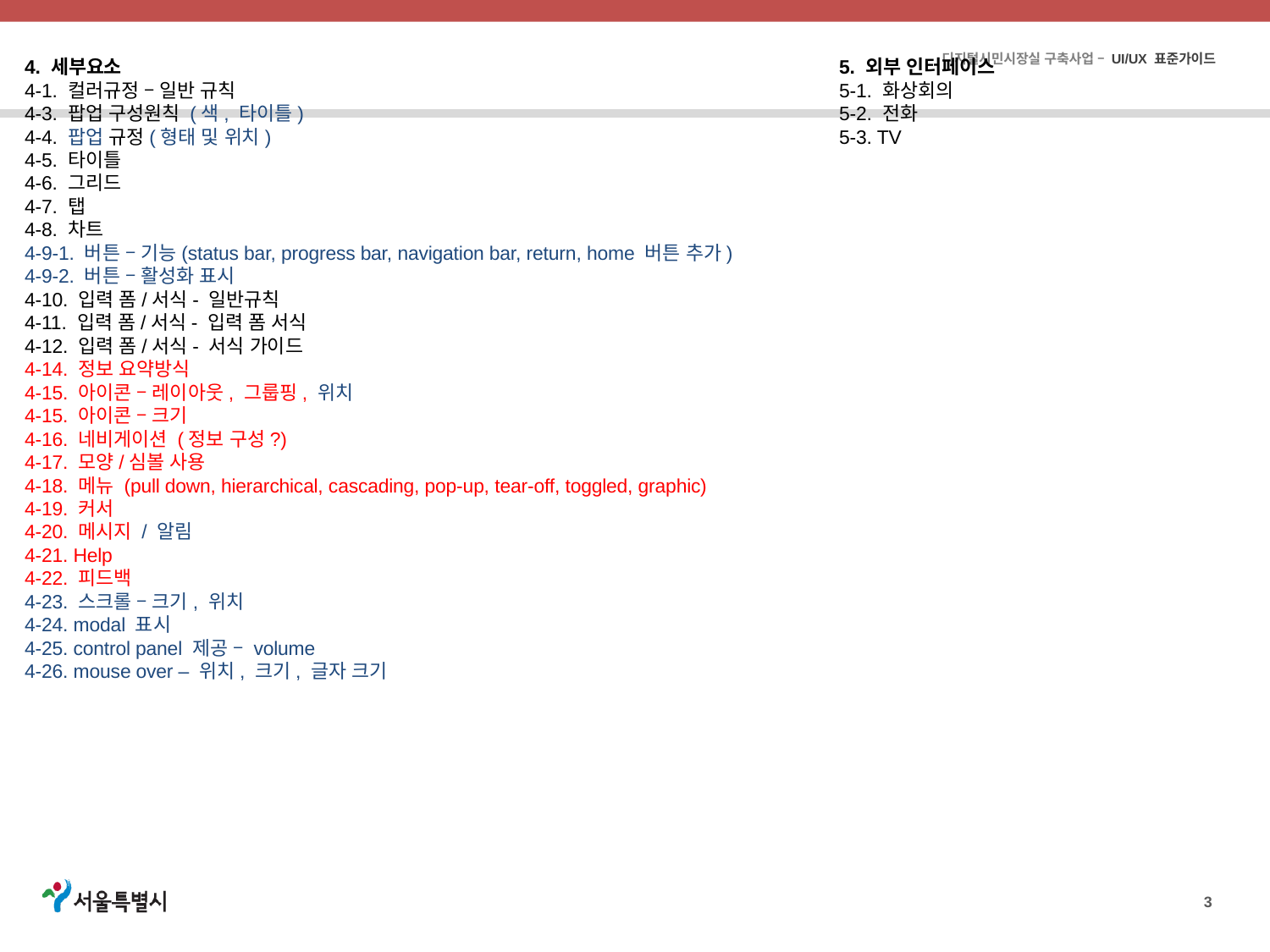

4. 세부요소
4-1. 컬러규정 – 일반 규칙
4-3. 팝업 구성원칙 (색, 타이틀)
4-4. 팝업 규정(형태 및 위치)
4-5. 타이틀
4-6. 그리드
4-7. 탭
4-8. 차트
4-9-1. 버튼 – 기능(status bar, progress bar, navigation bar, return, home 버튼 추가)
4-9-2. 버튼 – 활성화 표시
4-10. 입력 폼/서식- 일반규칙
4-11. 입력 폼/서식- 입력 폼 서식
4-12. 입력 폼/서식- 서식 가이드
4-14. 정보 요약방식
4-15. 아이콘 – 레이아웃, 그룹핑, 위치
4-15. 아이콘 – 크기
4-16. 네비게이션 (정보 구성?)
4-17. 모양/심볼 사용
4-18. 메뉴 (pull down, hierarchical, cascading, pop-up, tear-off, toggled, graphic)
4-19. 커서
4-20. 메시지 / 알림
4-21. Help
4-22. 피드백
4-23. 스크롤 – 크기, 위치
4-24. modal 표시
4-25. control panel 제공 – volume
4-26. mouse over – 위치, 크기, 글자 크기

5. 외부 인터페이스
5-1. 화상회의
5-2. 전화
5-3. TV